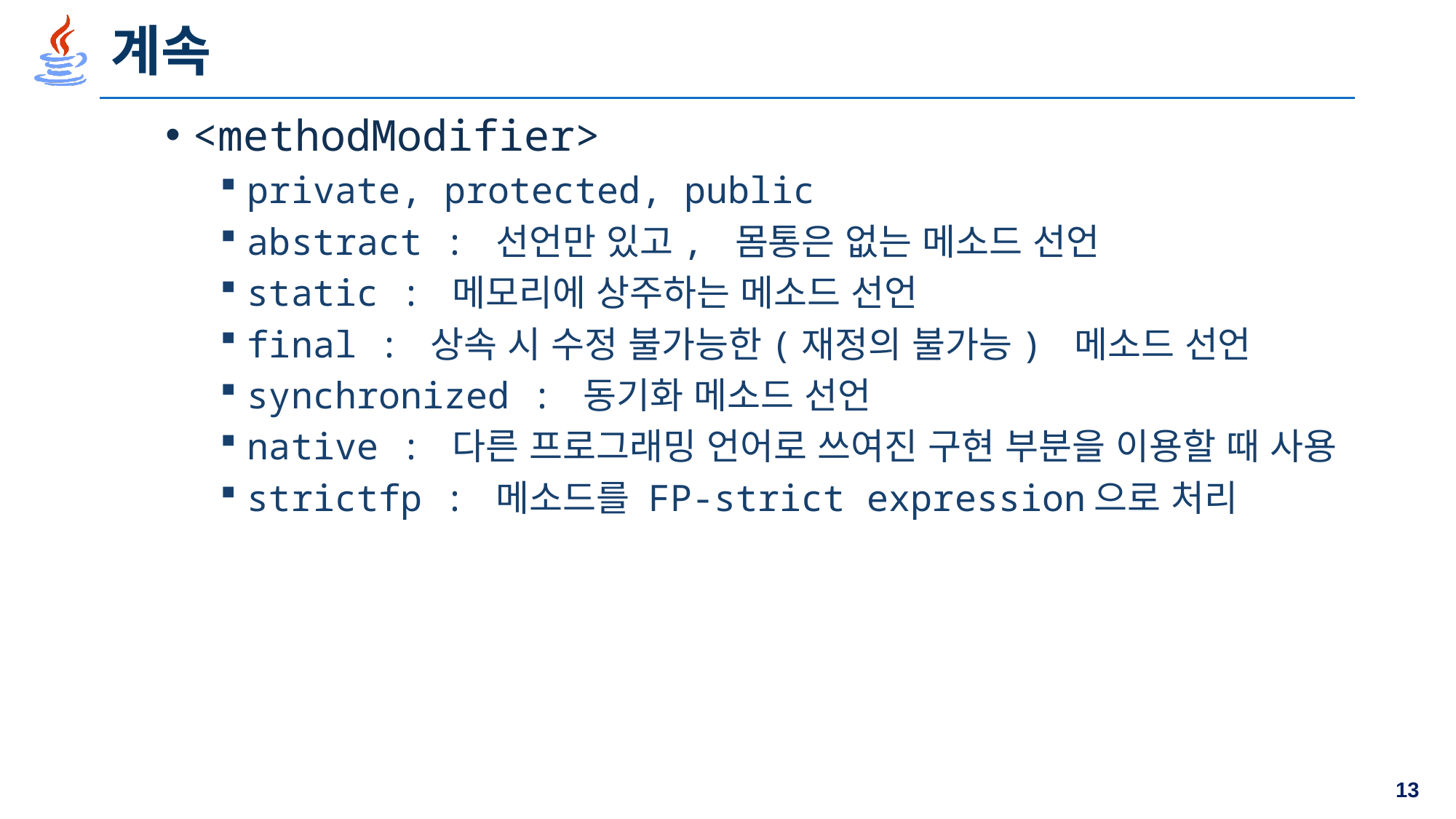

# 계속
<methodModifier>
private, protected, public
abstract : 선언만 있고, 몸통은 없는 메소드 선언
static : 메모리에 상주하는 메소드 선언
final : 상속 시 수정 불가능한(재정의 불가능) 메소드 선언
synchronized : 동기화 메소드 선언
native : 다른 프로그래밍 언어로 쓰여진 구현 부분을 이용할 때 사용
strictfp : 메소드를 FP-strict expression으로 처리
13